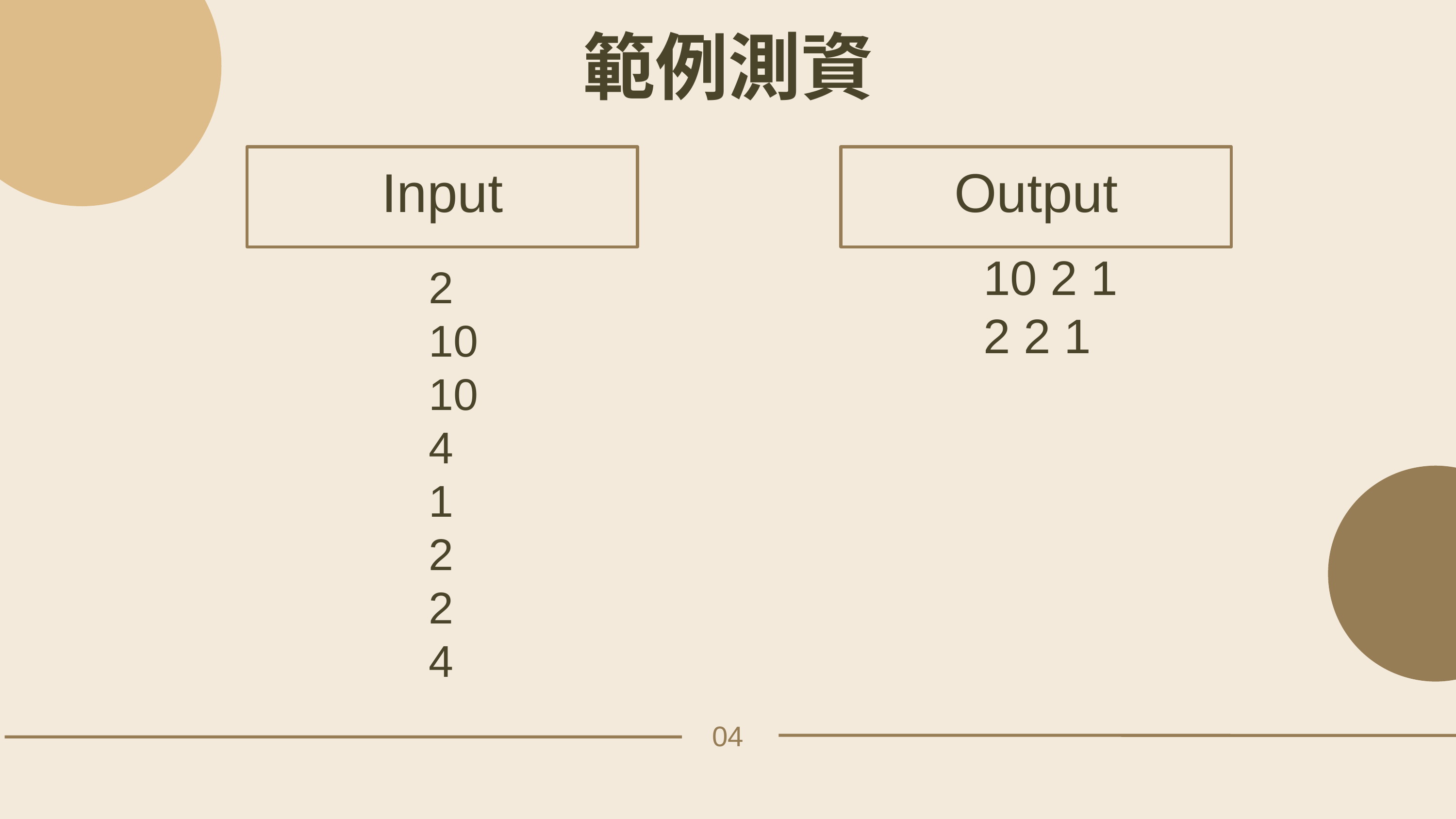

範例測資

Input
Output
10 2 1
2 2 1
2
10
10
4
1
2
2
4

04